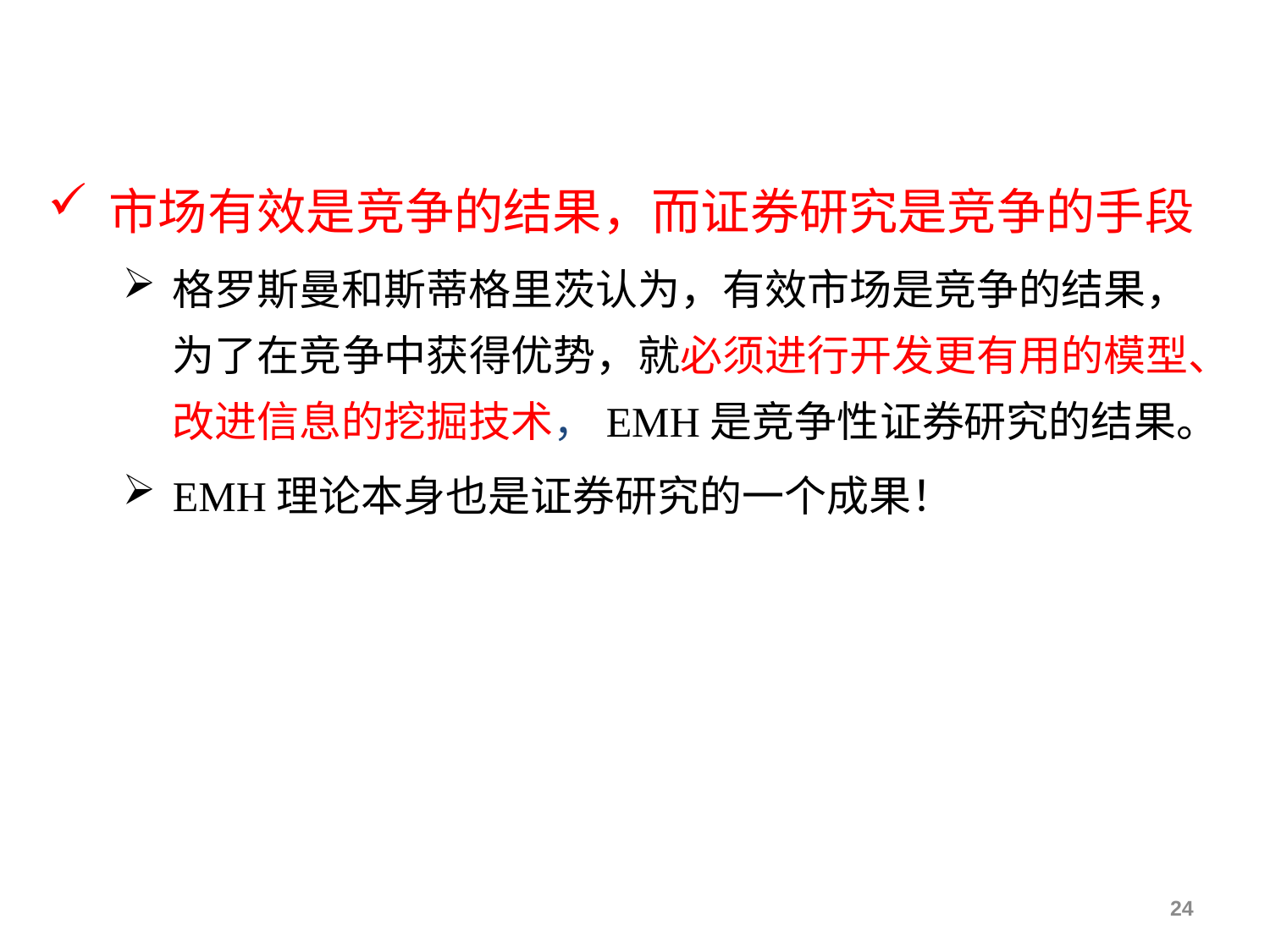

市场有效是竞争的结果，而证券研究是竞争的手段
格罗斯曼和斯蒂格里茨认为，有效市场是竞争的结果，为了在竞争中获得优势，就必须进行开发更有用的模型、改进信息的挖掘技术，EMH是竞争性证券研究的结果。
EMH理论本身也是证券研究的一个成果！
24